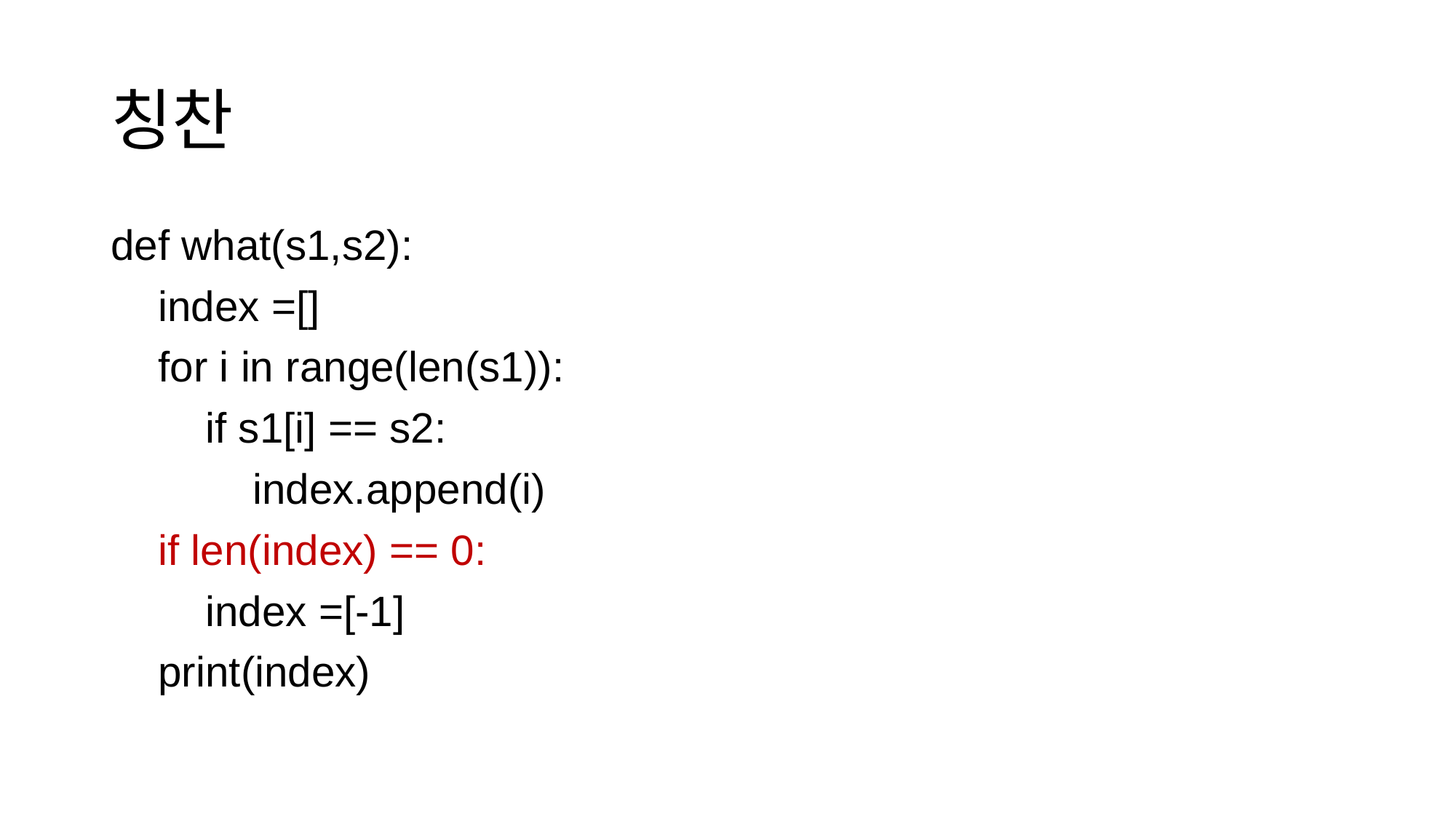

# 칭찬
def what(s1,s2):
    index =[]
    for i in range(len(s1)):
        if s1[i] == s2:
            index.append(i)
    if len(index) == 0:
        index =[-1]
    print(index)